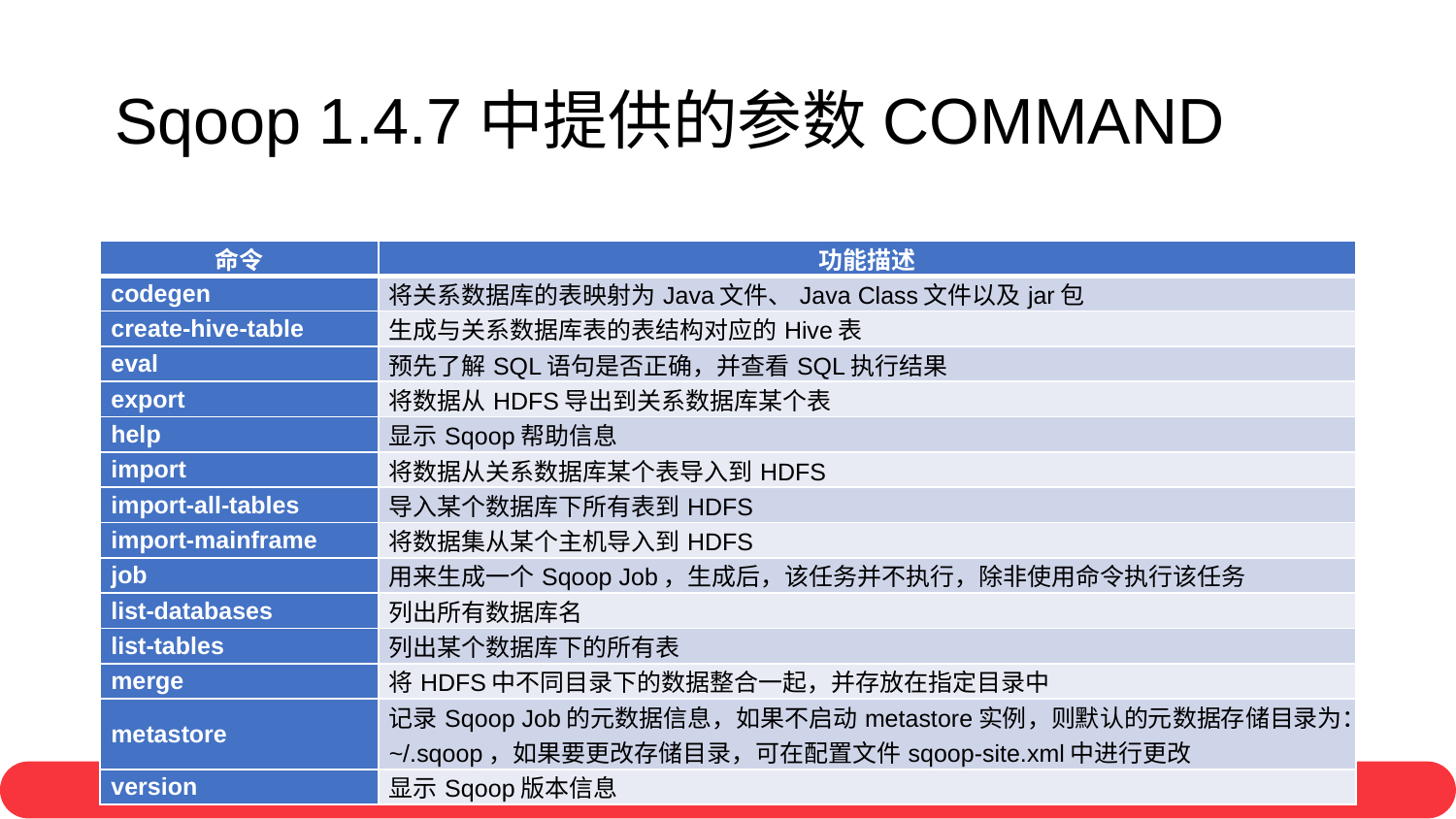

# Sqoop 1.4.7中提供的参数COMMAND
| 命令 | 功能描述 |
| --- | --- |
| codegen | 将关系数据库的表映射为Java文件、Java Class文件以及jar包 |
| create-hive-table | 生成与关系数据库表的表结构对应的Hive表 |
| eval | 预先了解SQL语句是否正确，并查看SQL执行结果 |
| export | 将数据从HDFS导出到关系数据库某个表 |
| help | 显示Sqoop帮助信息 |
| import | 将数据从关系数据库某个表导入到HDFS |
| import-all-tables | 导入某个数据库下所有表到HDFS |
| import-mainframe | 将数据集从某个主机导入到HDFS |
| job | 用来生成一个Sqoop Job，生成后，该任务并不执行，除非使用命令执行该任务 |
| list-databases | 列出所有数据库名 |
| list-tables | 列出某个数据库下的所有表 |
| merge | 将HDFS中不同目录下的数据整合一起，并存放在指定目录中 |
| metastore | 记录Sqoop Job的元数据信息，如果不启动metastore实例，则默认的元数据存储目录为：~/.sqoop，如果要更改存储目录，可在配置文件sqoop-site.xml中进行更改 |
| version | 显示Sqoop版本信息 |